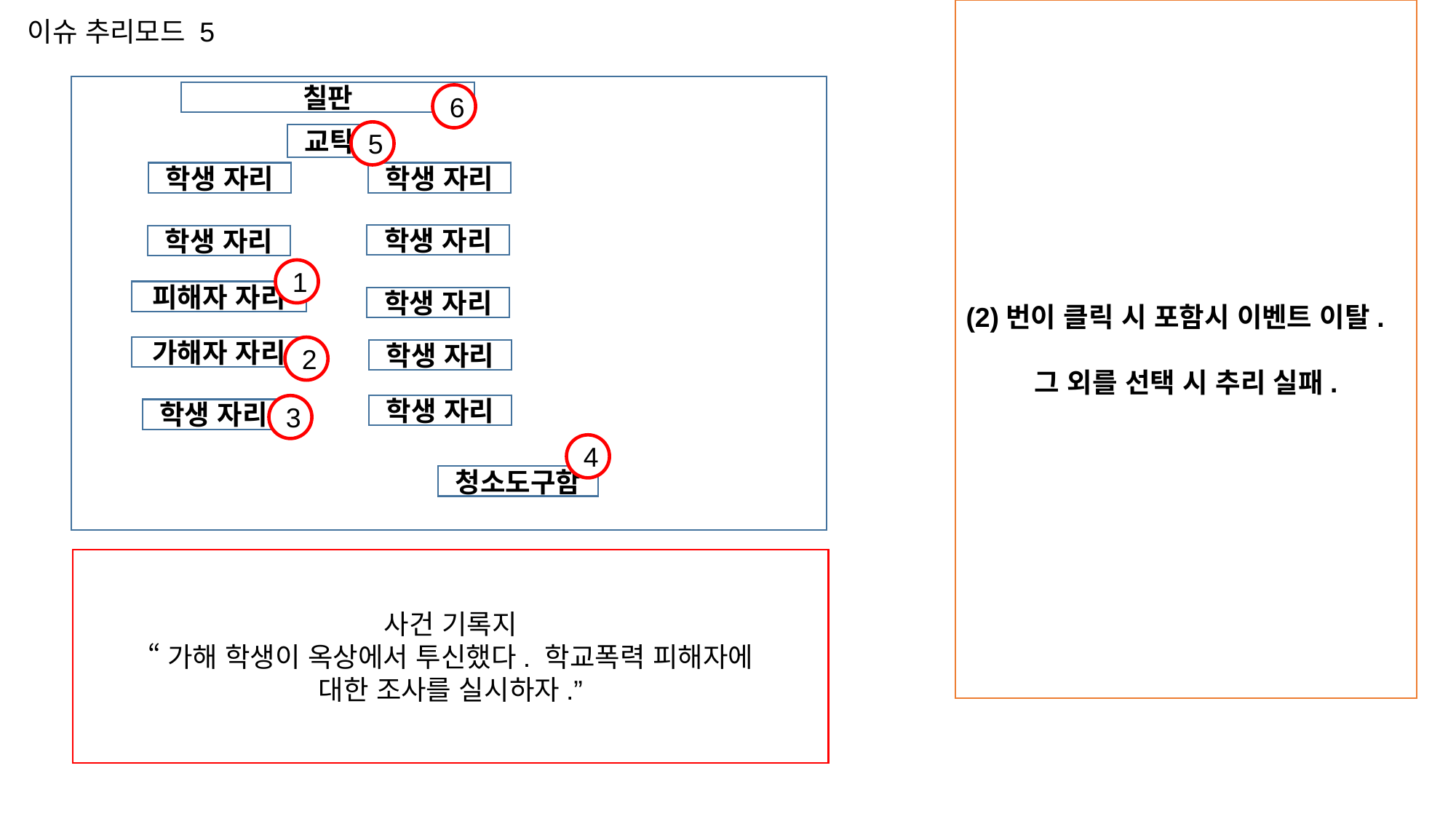

(2)번이 클릭 시 포함시 이벤트 이탈.

그 외를 선택 시 추리 실패.
이슈 추리모드 5

칠판
6
5
교탁
학생 자리
학생 자리
학생 자리
학생 자리
1
피해자 자리
학생 자리
가해자 자리
2
학생 자리
3
학생 자리
학생 자리
4
청소도구함
사건 기록지
“가해 학생이 옥상에서 투신했다. 학교폭력 피해자에
대한 조사를 실시하자.”